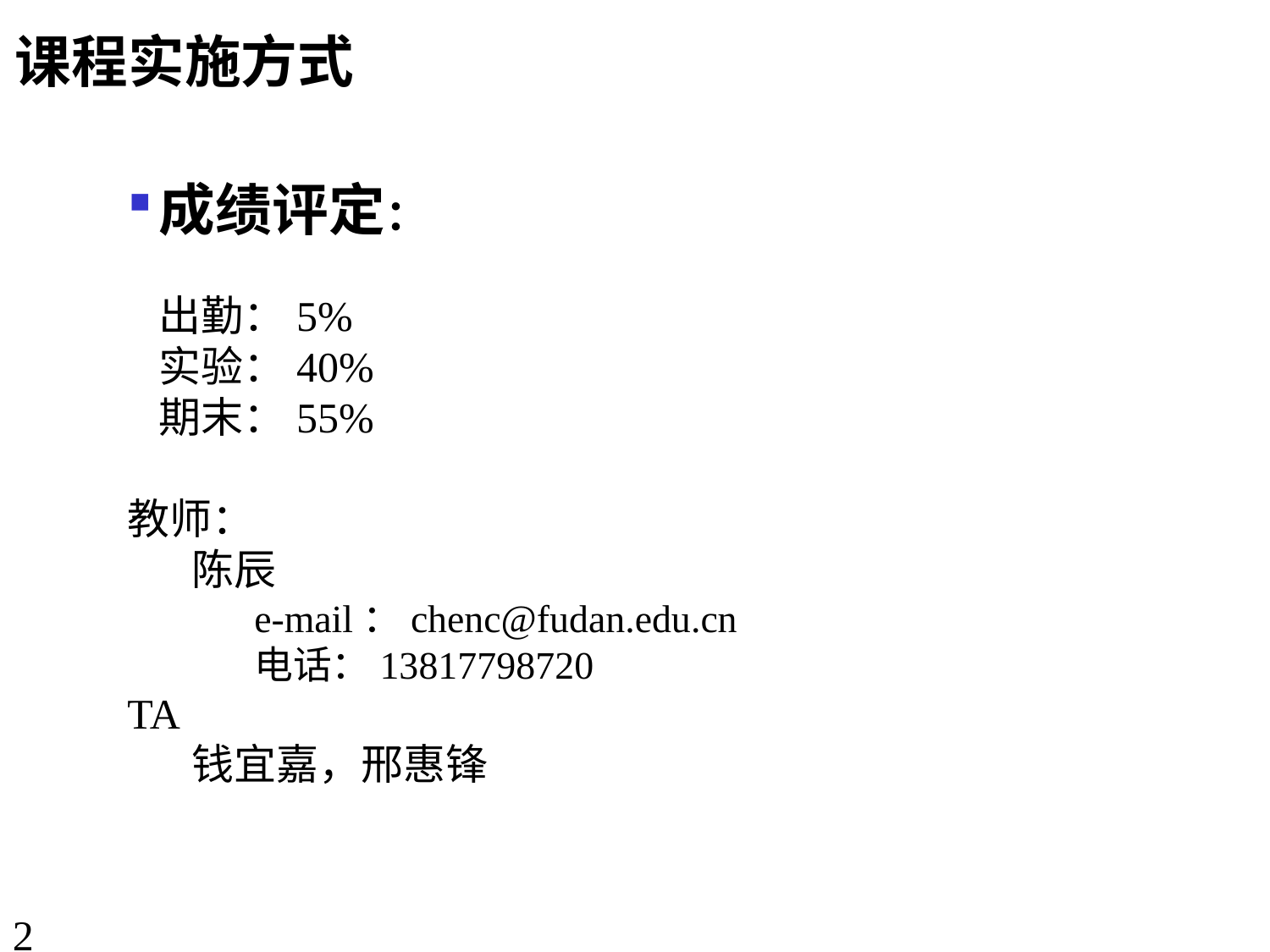

课程实施方式

成绩评定：

	出勤：5%
	实验：40%
	期末：55%

教师：
陈辰
e-mail：chenc@fudan.edu.cn
电话：13817798720
TA
钱宜嘉，邢惠锋
2